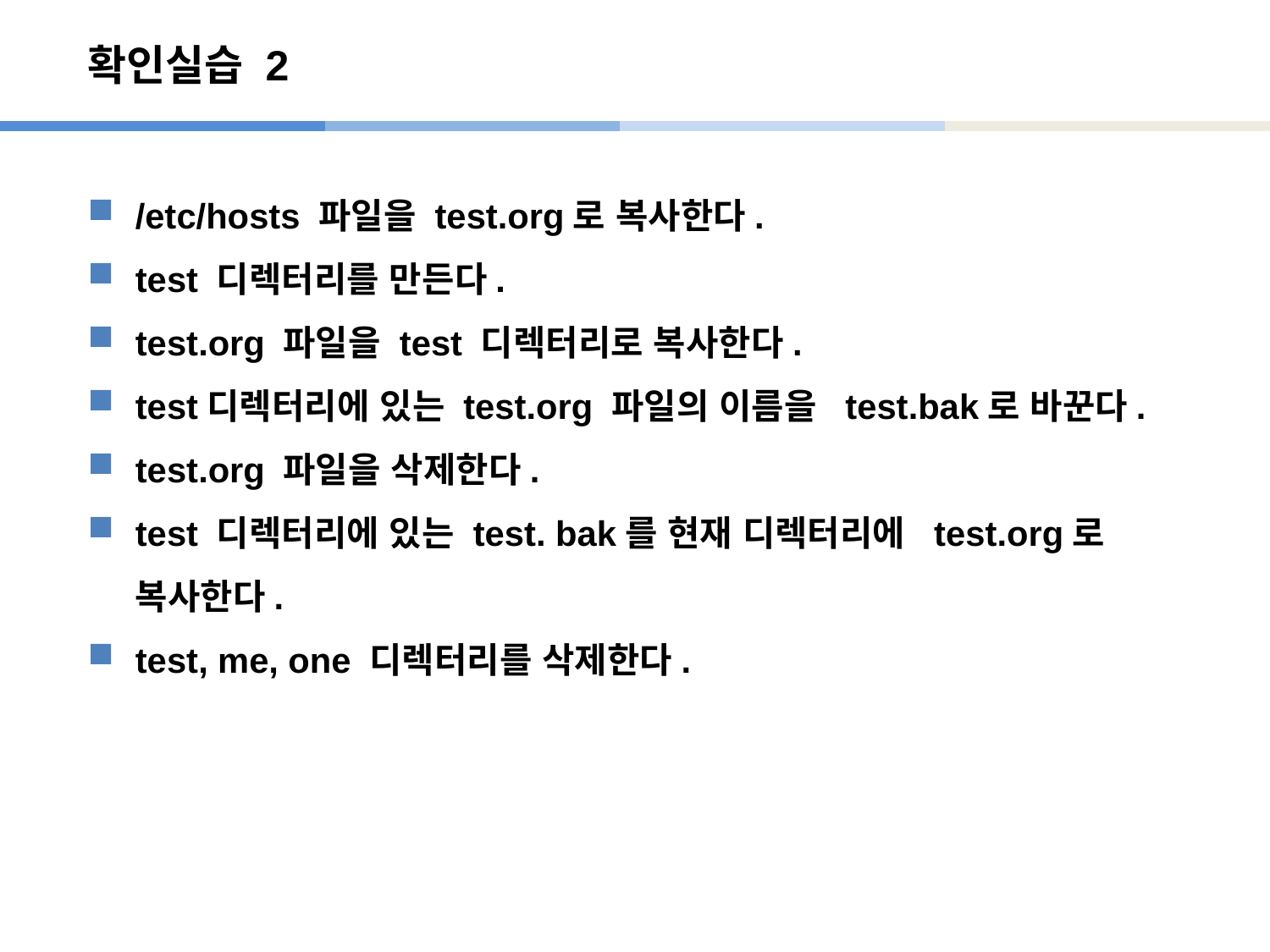

# 확인실습 2
/etc/hosts 파일을 test.org로 복사한다.
test 디렉터리를 만든다.
test.org 파일을 test 디렉터리로 복사한다.
test디렉터리에 있는 test.org 파일의 이름을  test.bak로 바꾼다.
test.org 파일을 삭제한다.
test 디렉터리에 있는 test. bak를 현재 디렉터리에  test.org로 복사한다.
test, me, one 디렉터리를 삭제한다.